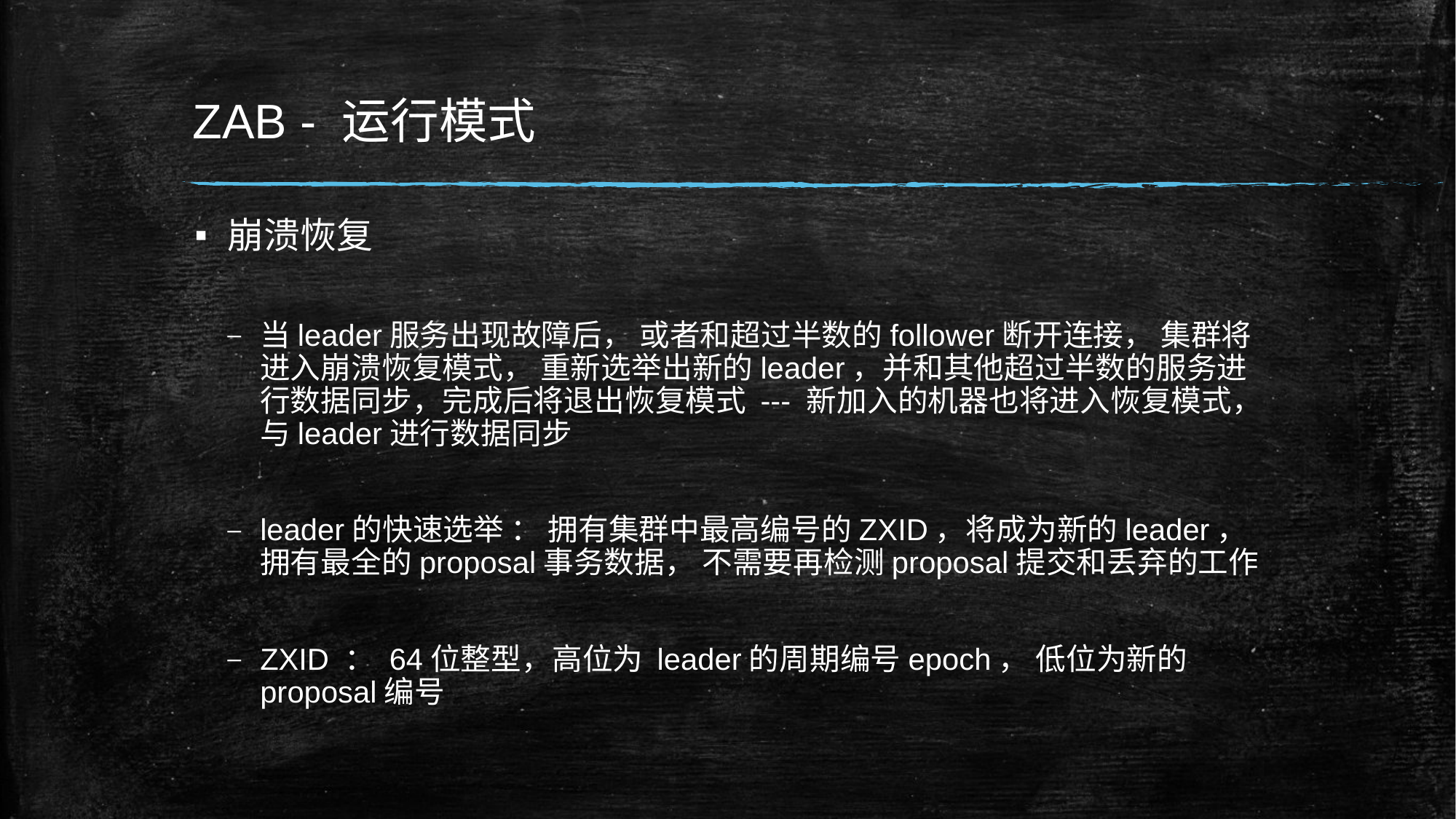

# ZAB - 运行模式
崩溃恢复

当leader服务出现故障后， 或者和超过半数的follower断开连接， 集群将进入崩溃恢复模式， 重新选举出新的leader，并和其他超过半数的服务进行数据同步，完成后将退出恢复模式 --- 新加入的机器也将进入恢复模式， 与leader进行数据同步

leader的快速选举 ： 拥有集群中最高编号的ZXID，将成为新的leader，拥有最全的proposal事务数据， 不需要再检测proposal提交和丢弃的工作

ZXID ： 64位整型，高位为 leader的周期编号epoch， 低位为新的proposal编号